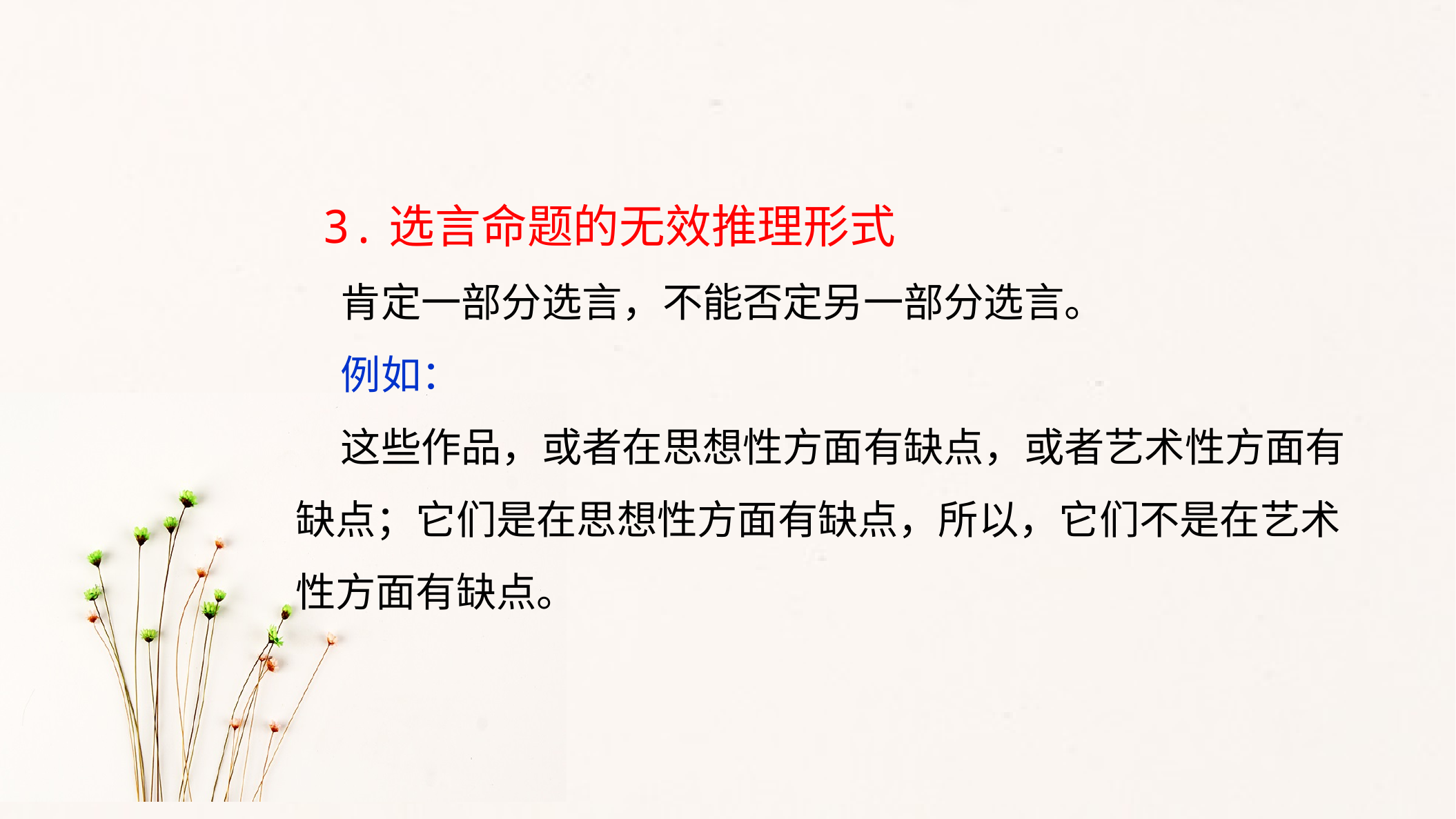

3.选言命题的无效推理形式
    肯定一部分选言，不能否定另一部分选言。
    例如：
    这些作品，或者在思想性方面有缺点，或者艺术性方面有缺点；它们是在思想性方面有缺点，所以，它们不是在艺术性方面有缺点。